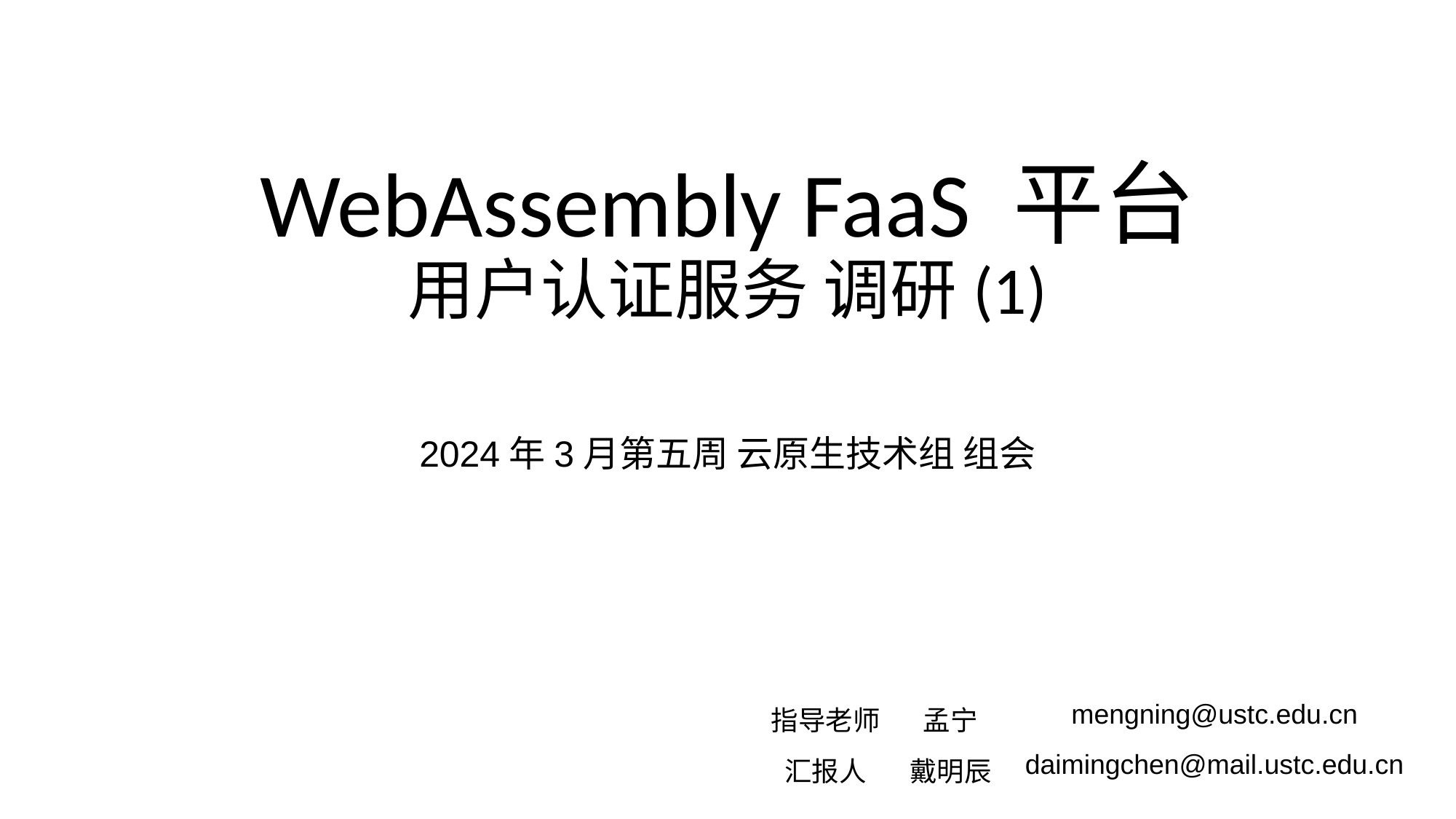

# WebAssembly FaaS 平台 用户认证服务 调研(1)
2024年3月第五周 云原生技术组 组会

| 指导老师 | 孟宁 | mengning@ustc.edu.cn |
| --- | --- | --- |
| 汇报人 | 戴明辰 | daimingchen@mail.ustc.edu.cn |